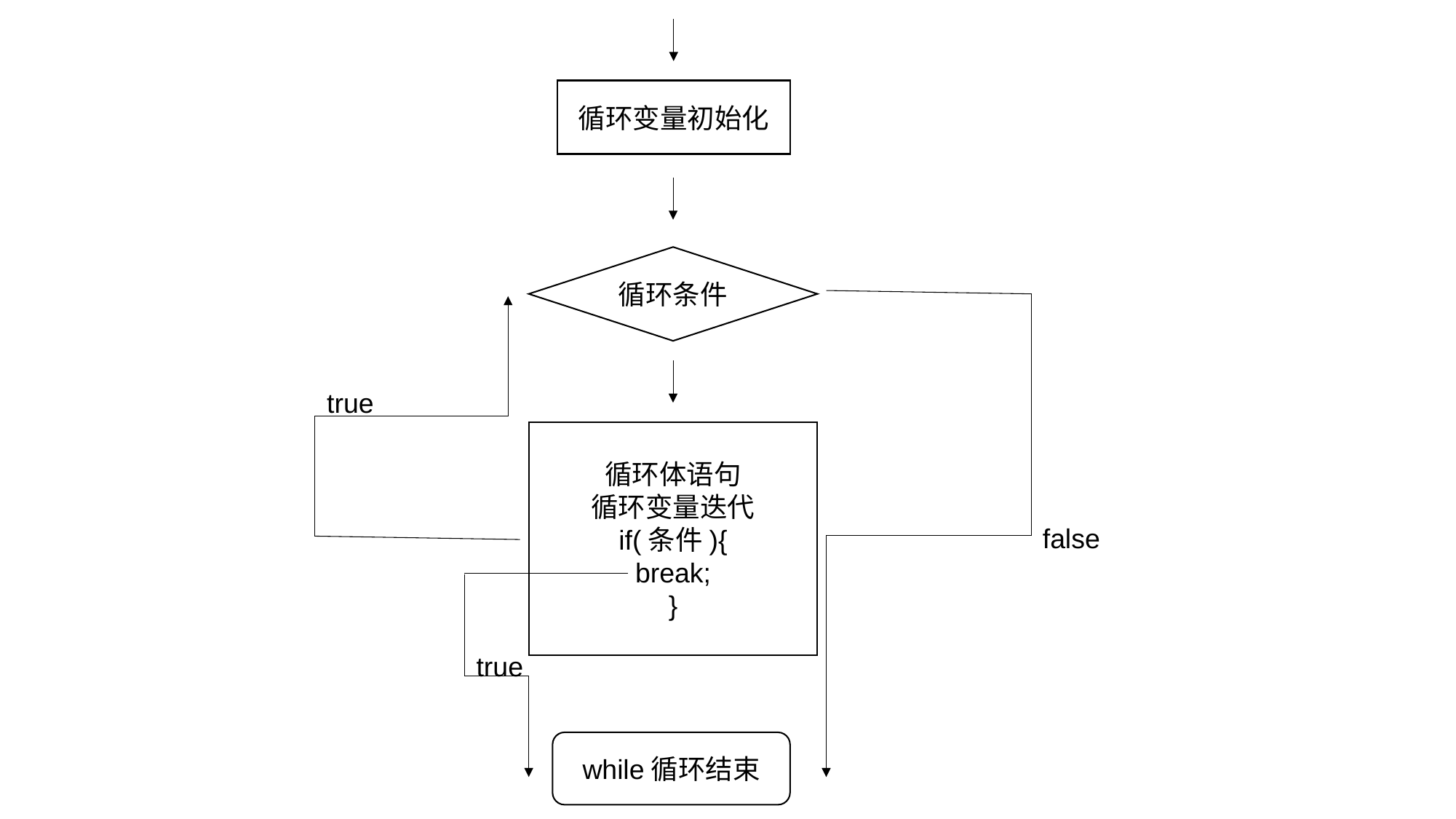

循环变量初始化
循环条件
true
循环体语句
循环变量迭代
if(条件){
break;
}
false
true
while循环结束